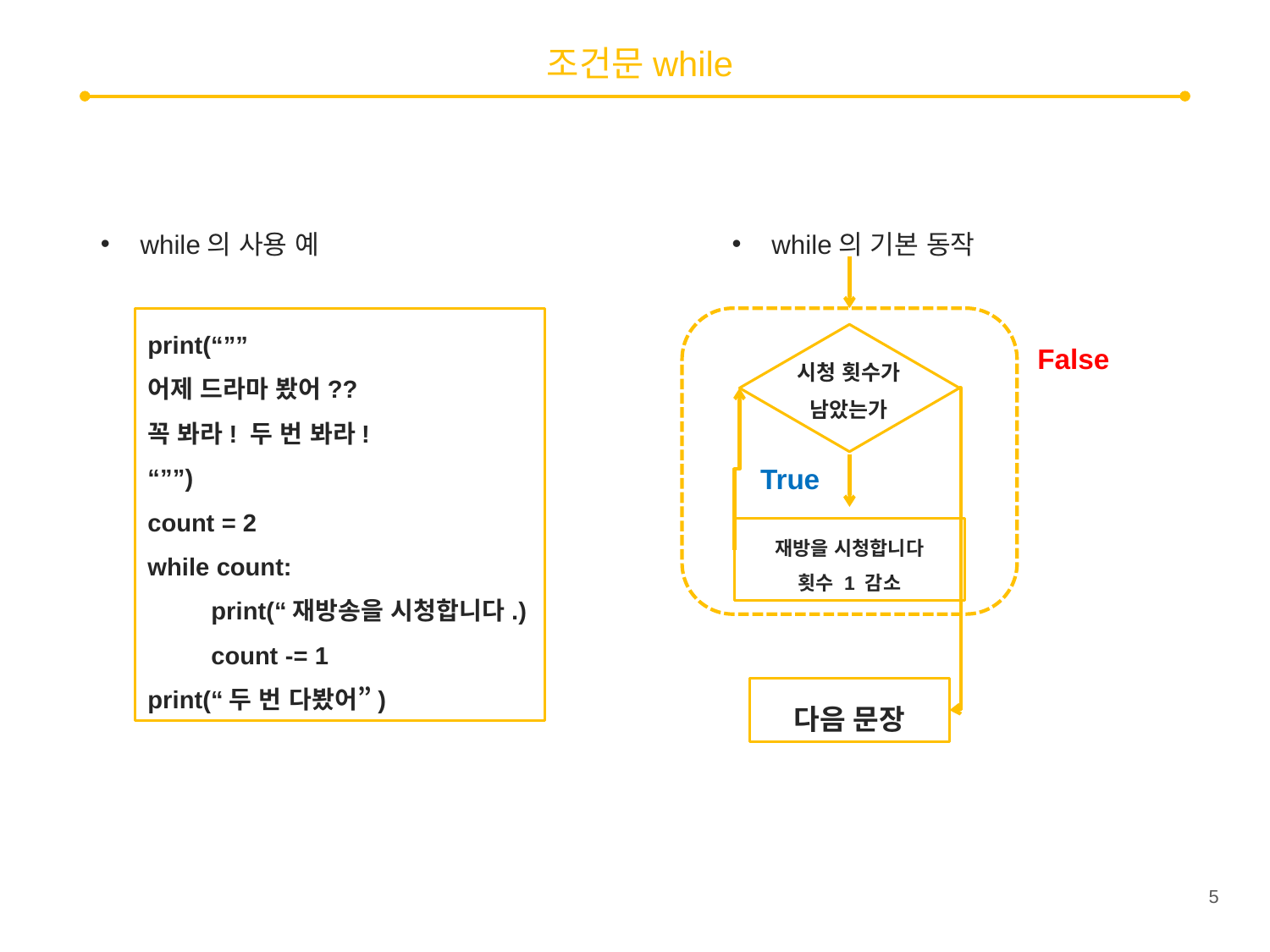

# 조건문while
while의 사용 예
while의 기본 동작
print(“””
어제 드라마 봤어??
꼭 봐라! 두 번 봐라!
“””)
count = 2
while count:
print(“재방송을 시청합니다.)
count -= 1
print(“두 번 다봤어”)

False

시청 횟수가
남았는가
True
재방을 시청합니다
횟수 1 감소
다음 문장